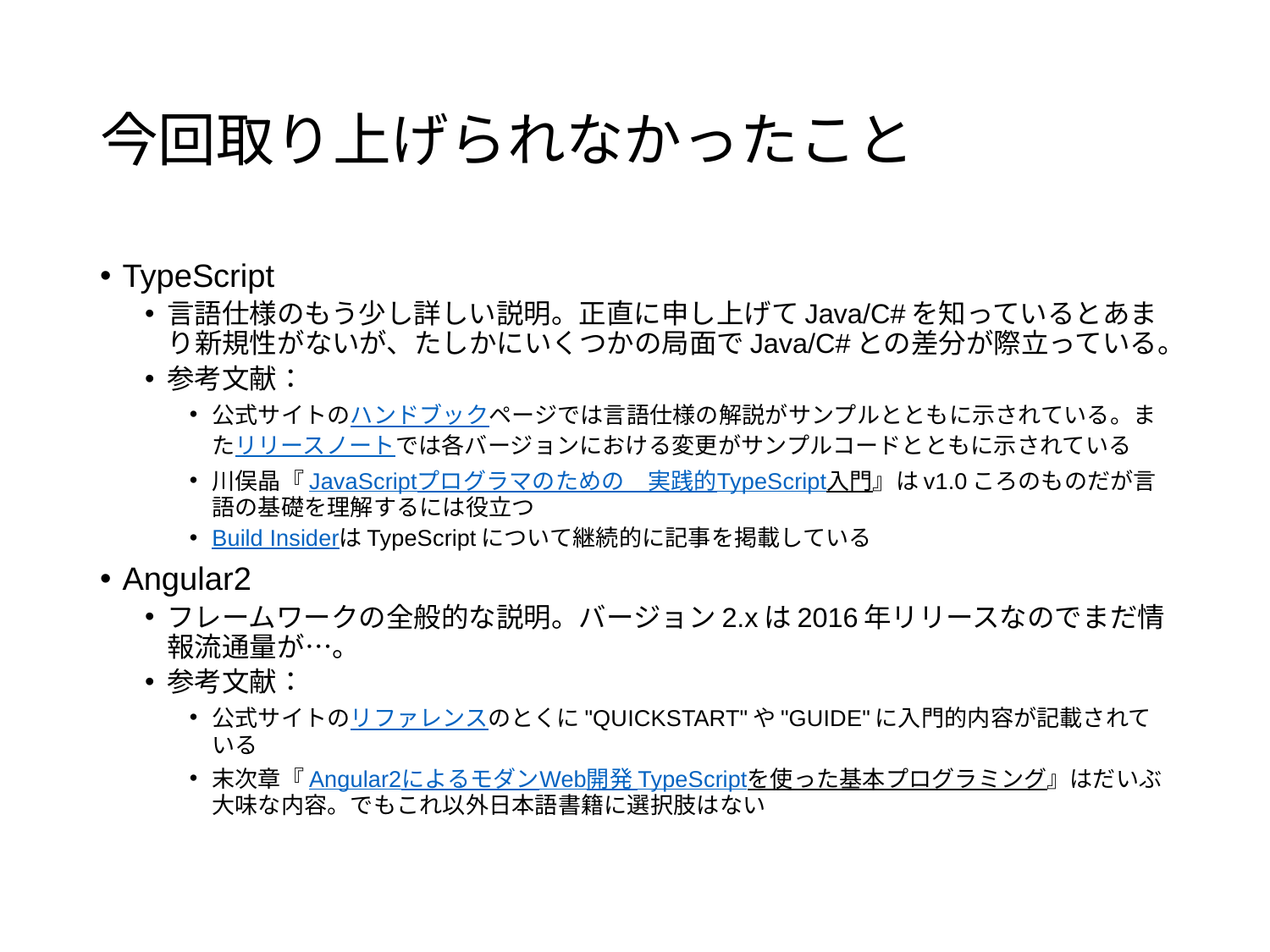

# 今回取り上げられなかったこと
TypeScript
言語仕様のもう少し詳しい説明。正直に申し上げてJava/C#を知っているとあまり新規性がないが、たしかにいくつかの局面でJava/C#との差分が際立っている。
参考文献：
公式サイトのハンドブックページでは言語仕様の解説がサンプルとともに示されている。またリリースノートでは各バージョンにおける変更がサンプルコードとともに示されている
川俣晶『JavaScriptプログラマのための　実践的TypeScript入門』はv1.0ころのものだが言語の基礎を理解するには役立つ
Build InsiderはTypeScriptについて継続的に記事を掲載している
Angular2
フレームワークの全般的な説明。バージョン2.xは2016年リリースなのでまだ情報流通量が…。
参考文献：
公式サイトのリファレンスのとくに"QUICKSTART"や"GUIDE"に入門的内容が記載されている
末次章『Angular2によるモダンWeb開発 TypeScriptを使った基本プログラミング』はだいぶ大味な内容。でもこれ以外日本語書籍に選択肢はない